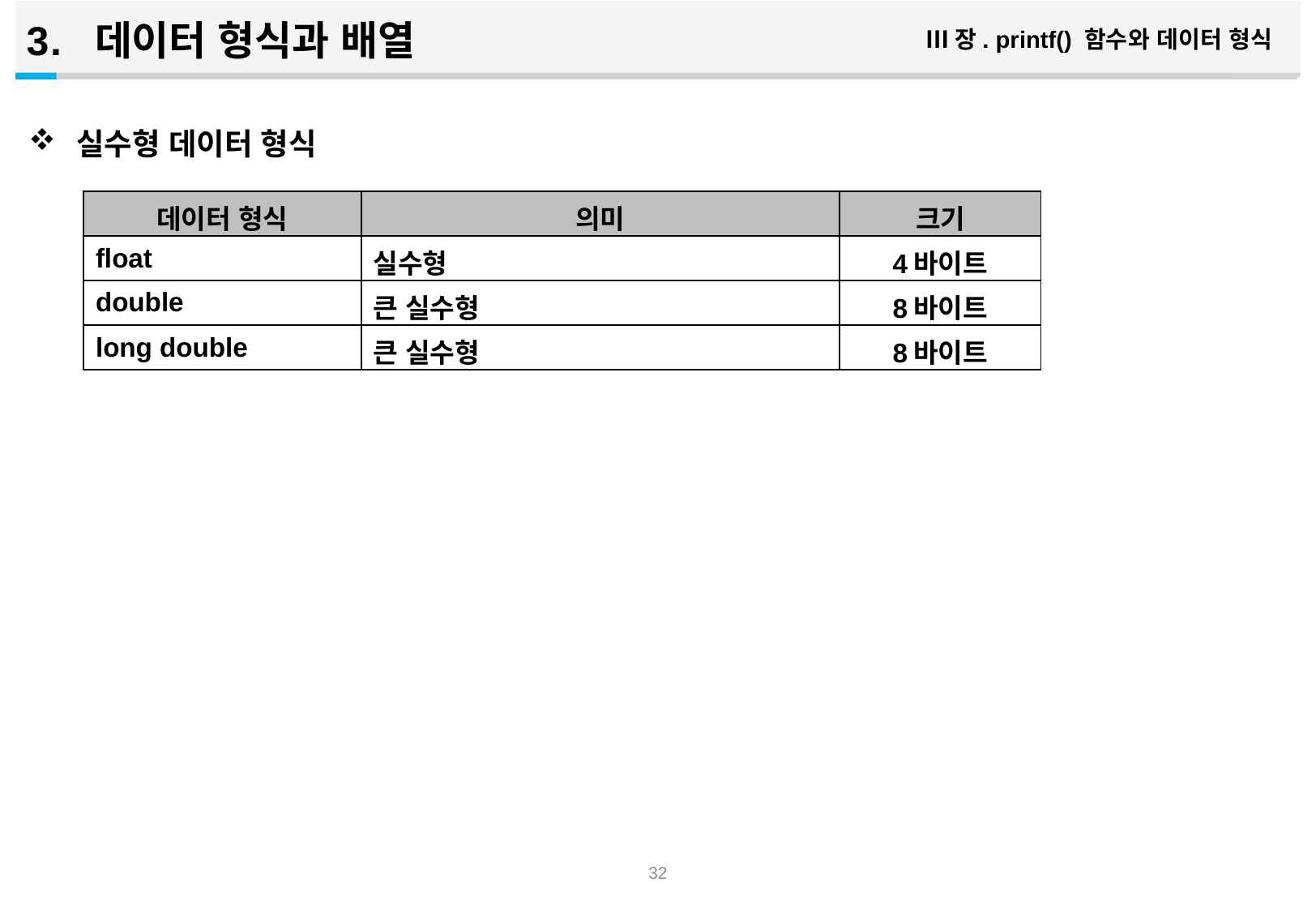

데이터 형식과 배열
Ⅲ장. printf() 함수와 데이터 형식
실수형 데이터 형식

| 데이터 형식 | 의미 | 크기 |
| --- | --- | --- |
| float | 실수형 | 4바이트 |
| double | 큰 실수형 | 8바이트 |
| long double | 큰 실수형 | 8바이트 |
32